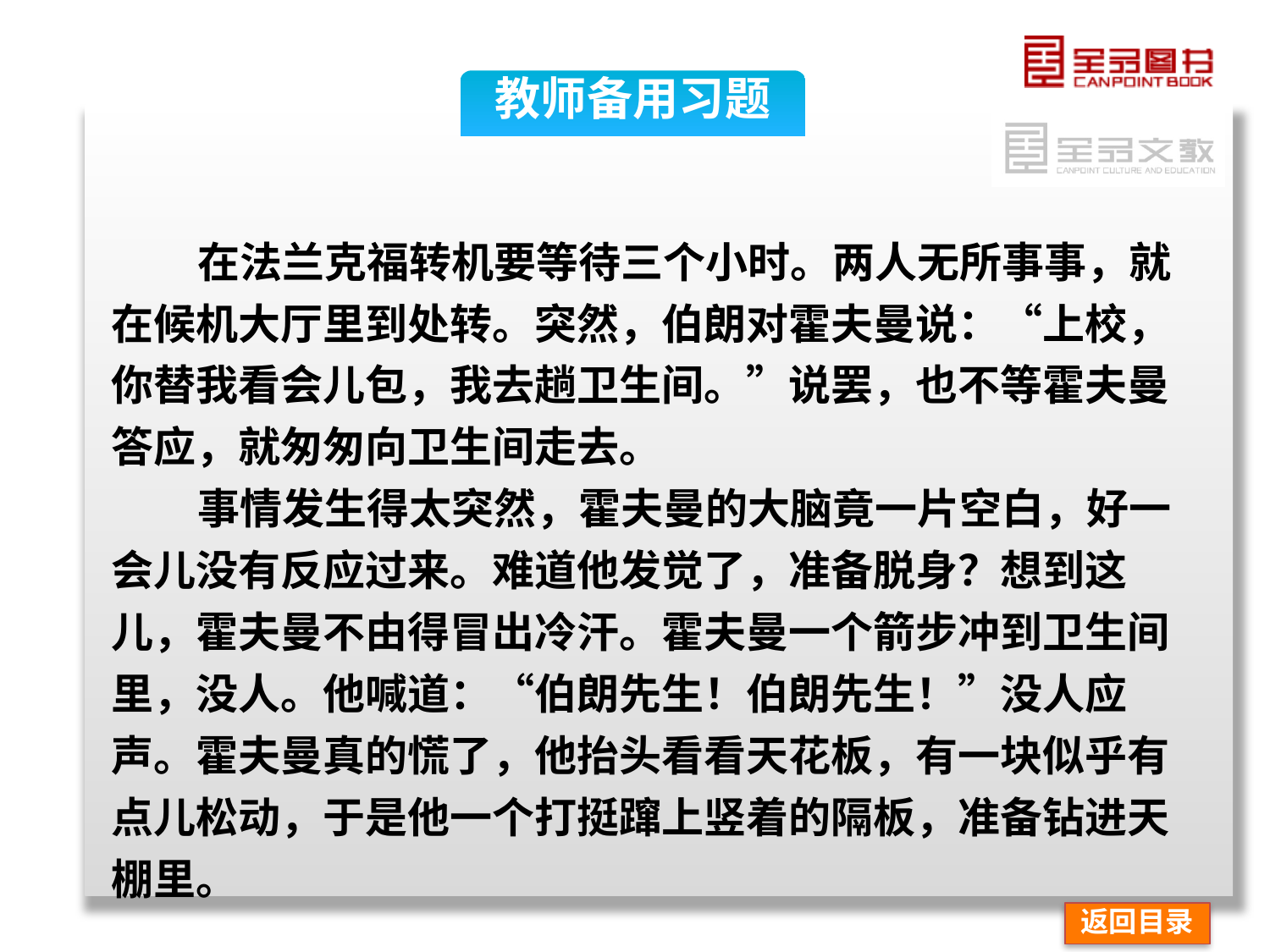

教师备用习题
在法兰克福转机要等待三个小时。两人无所事事，就在候机大厅里到处转。突然，伯朗对霍夫曼说：“上校，你替我看会儿包，我去趟卫生间。”说罢，也不等霍夫曼答应，就匆匆向卫生间走去。
事情发生得太突然，霍夫曼的大脑竟一片空白，好一会儿没有反应过来。难道他发觉了，准备脱身？想到这儿，霍夫曼不由得冒出冷汗。霍夫曼一个箭步冲到卫生间里，没人。他喊道：“伯朗先生！伯朗先生！”没人应声。霍夫曼真的慌了，他抬头看看天花板，有一块似乎有点儿松动，于是他一个打挺蹿上竖着的隔板，准备钻进天棚里。
返回目录